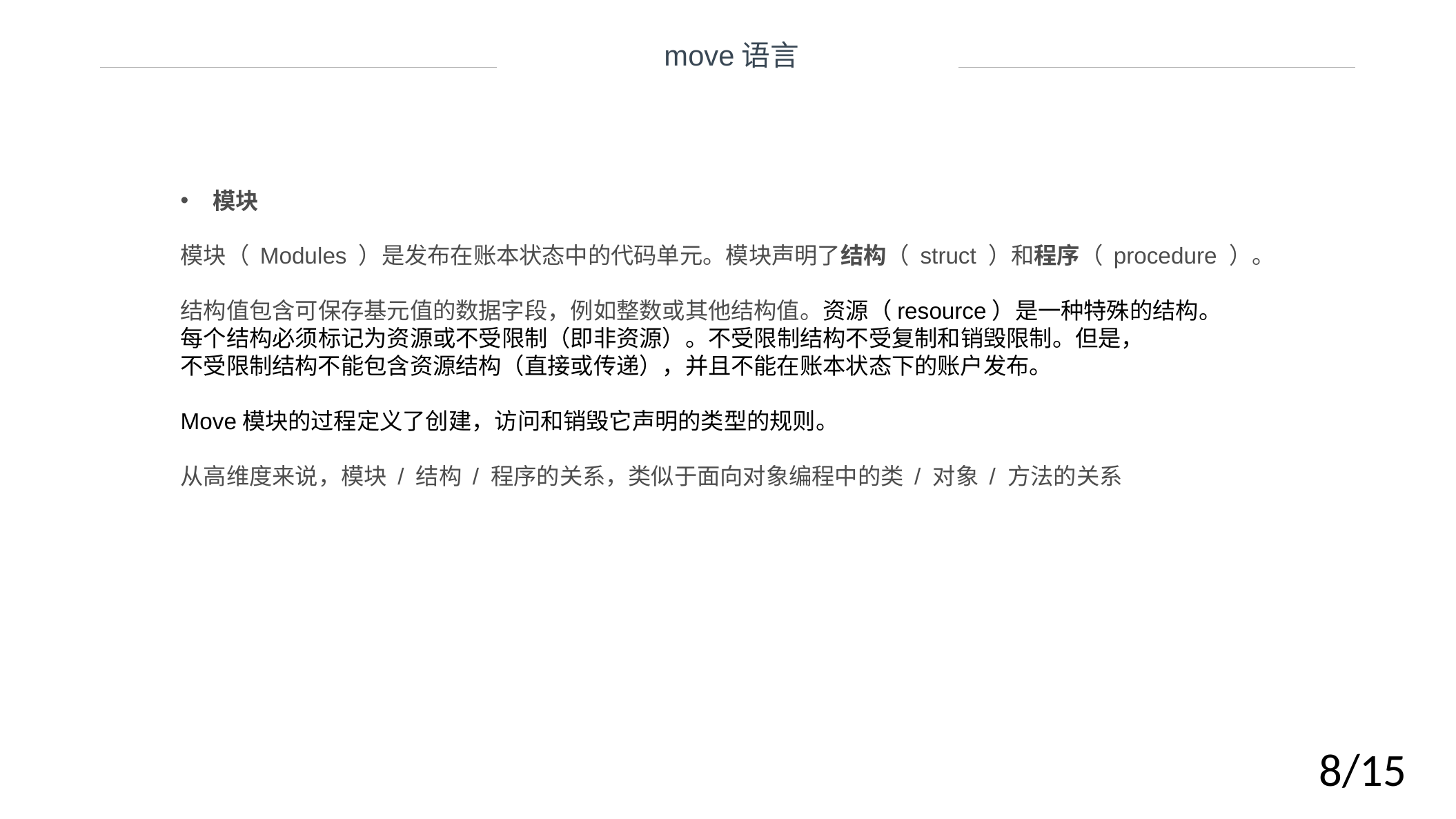

move语言
模块

模块（ Modules ）是发布在账本状态中的代码单元。模块声明了结构（ struct ）和程序（ procedure ）。

结构值包含可保存基元值的数据字段，例如整数或其他结构值。资源（resource）是一种特殊的结构。
每个结构必须标记为资源或不受限制（即非资源）。不受限制结构不受复制和销毁限制。但是，
不受限制结构不能包含资源结构（直接或传递），并且不能在账本状态下的账户发布。

Move模块的过程定义了创建，访问和销毁它声明的类型的规则。

从高维度来说，模块 / 结构 / 程序的关系，类似于面向对象编程中的类 / 对象 / 方法的关系

8/15